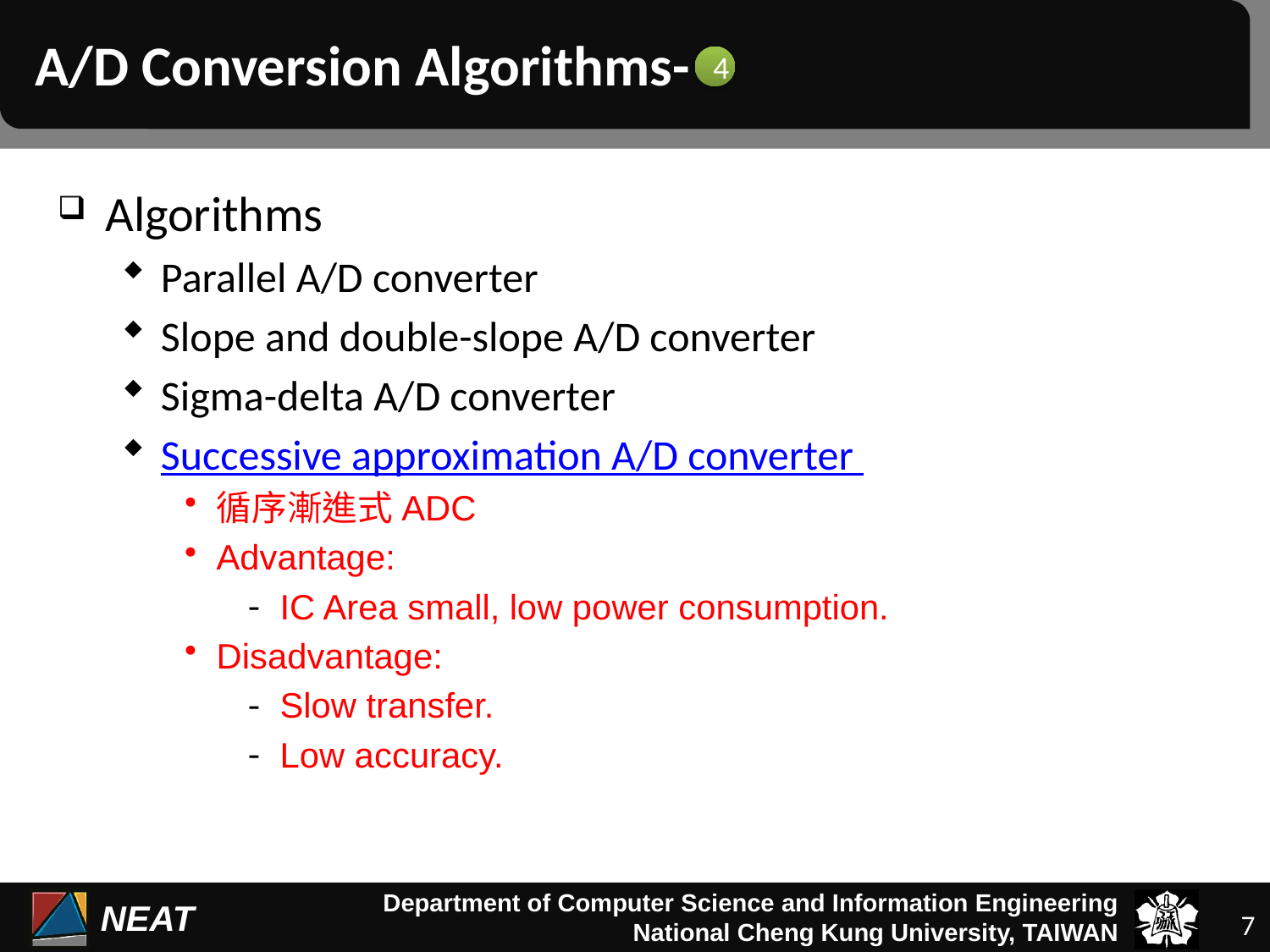

# A/D Conversion Algorithms-
4
Algorithms
Parallel A/D converter
Slope and double-slope A/D converter
Sigma-delta A/D converter
Successive approximation A/D converter
循序漸進式ADC
Advantage:
IC Area small, low power consumption.
Disadvantage:
Slow transfer.
Low accuracy.